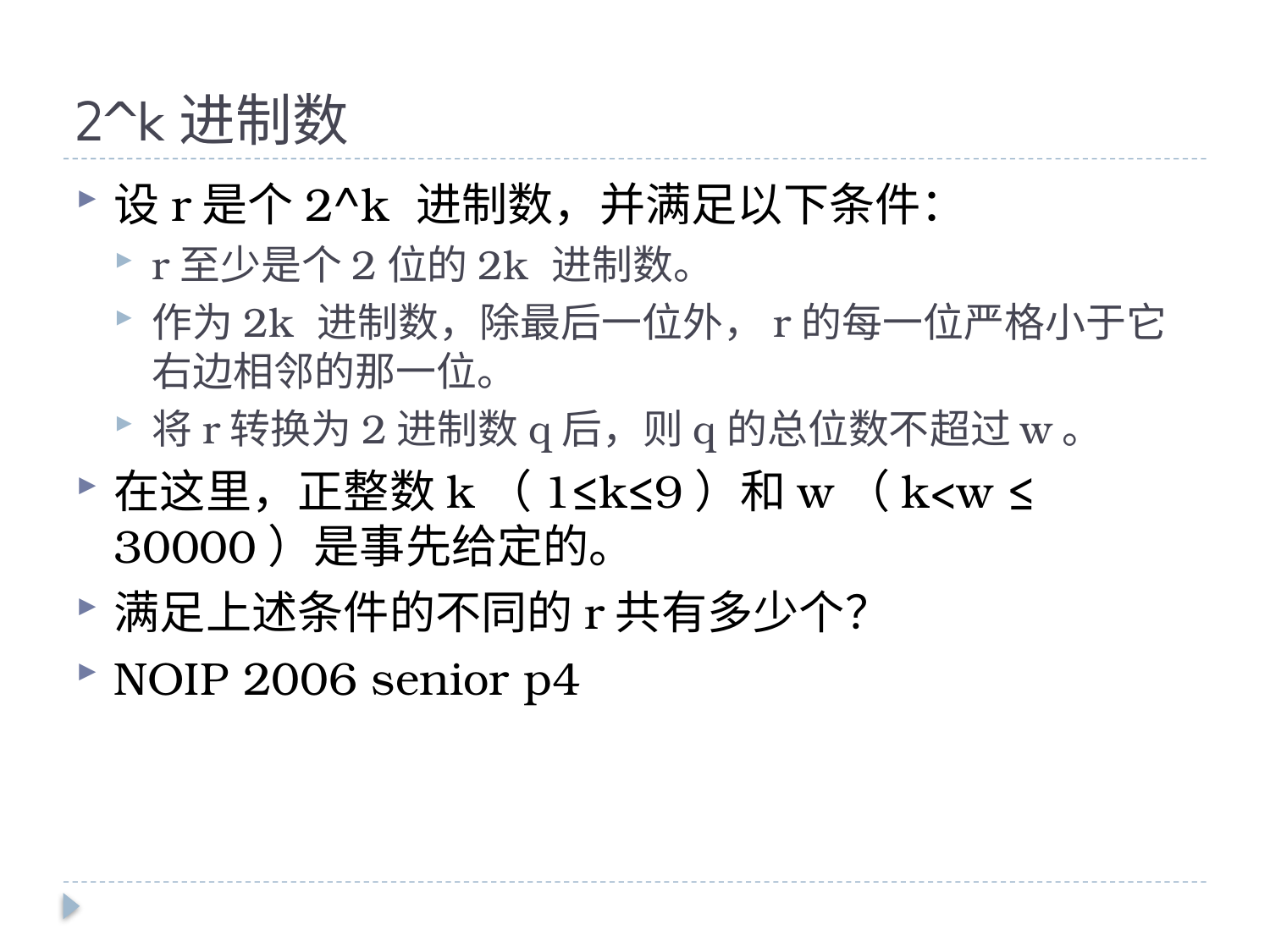

# 2^k进制数
设r是个2^k 进制数，并满足以下条件：
r至少是个2位的2k 进制数。
作为2k 进制数，除最后一位外，r的每一位严格小于它右边相邻的那一位。
将r转换为2进制数q后，则q的总位数不超过w。
在这里，正整数k（1≤k≤9）和w（k<w ≤ 30000）是事先给定的。
满足上述条件的不同的r共有多少个？
NOIP 2006 senior p4